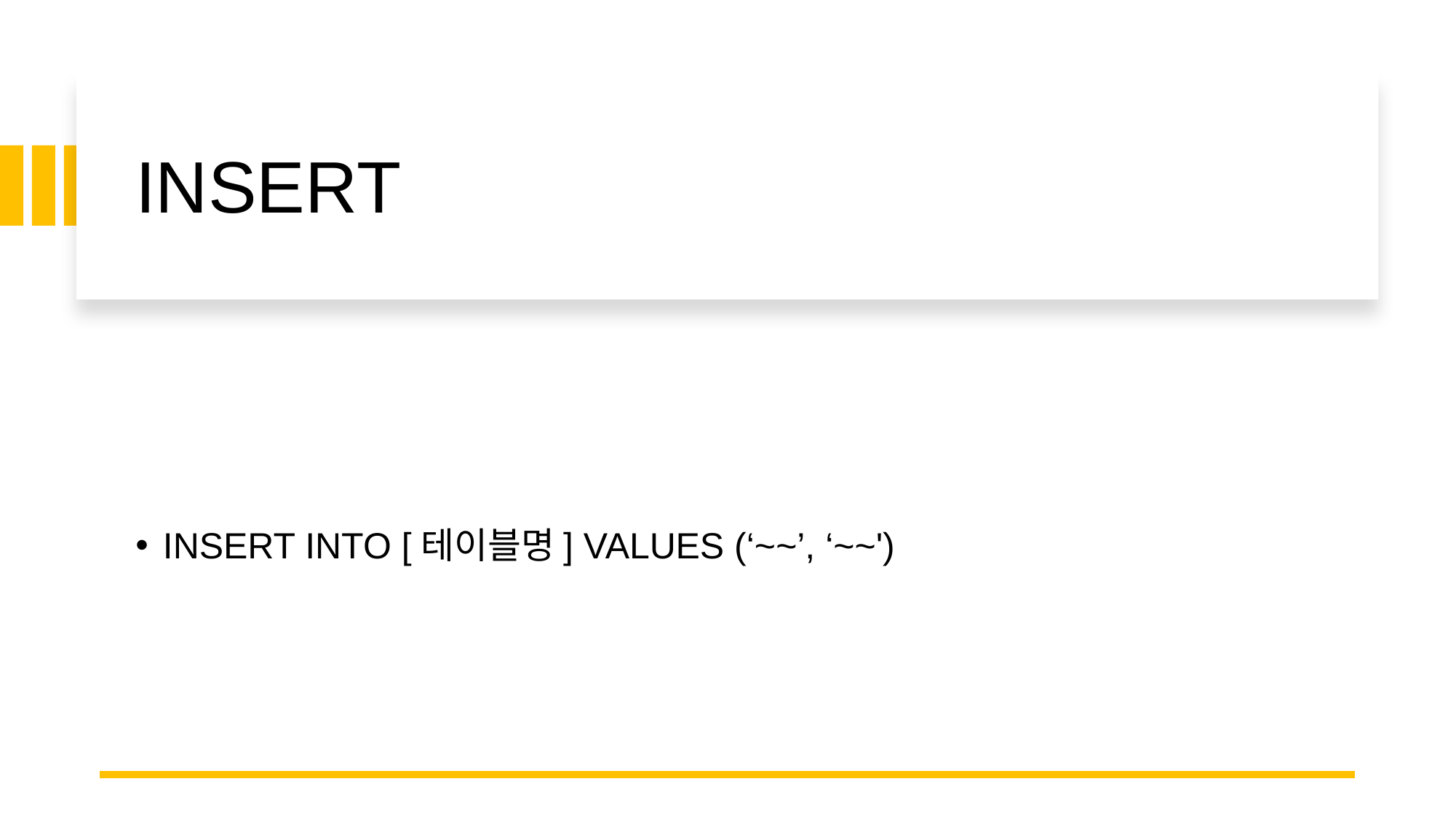

# INSERT

INSERT INTO [테이블명] VALUES (‘~~’, ‘~~')